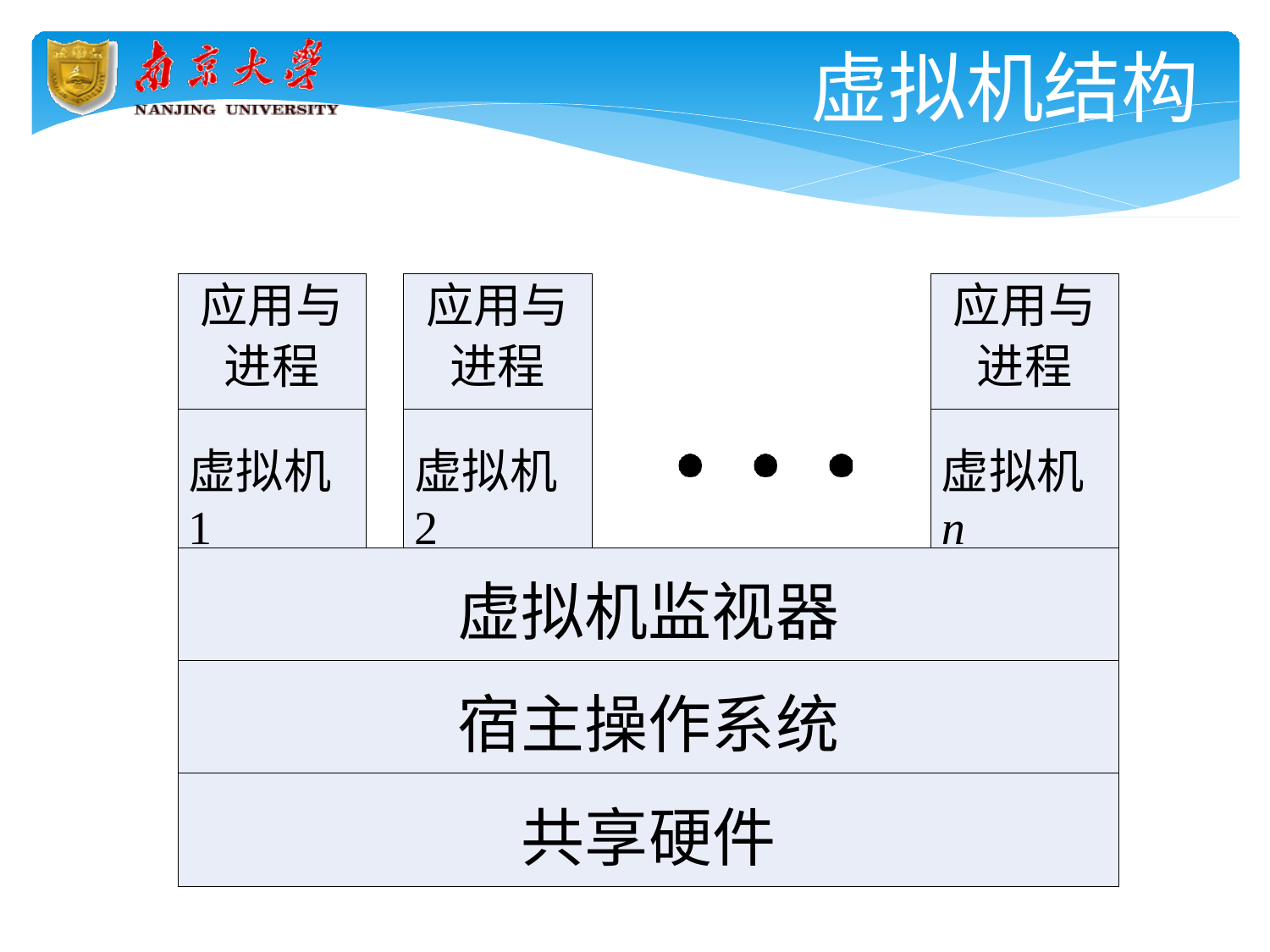

# 虚拟机结构

| 应用与 进程 |  | 应用与 进程 |  | 应用与 进程 |
| --- | --- | --- | --- | --- |
| 虚拟机1 |  | 虚拟机2 |  | 虚拟机n |
| 虚拟机监视器 |  |  |  |  |
| 宿主操作系统 |  |  |  |  |
| 共享硬件 |  |  |  |  |